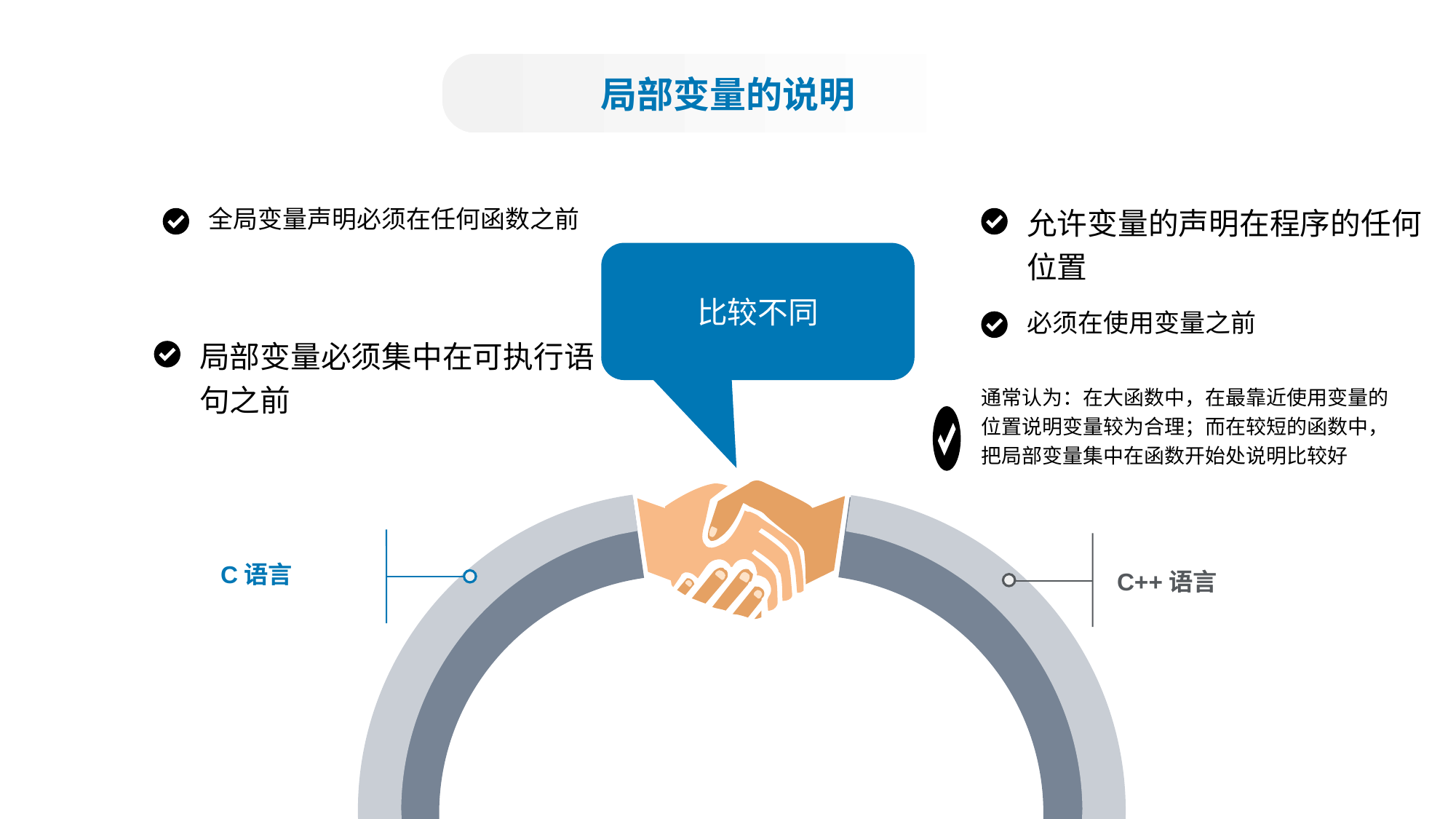

局部变量的说明
全局变量声明必须在任何函数之前

允许变量的声明在程序的任何位置

比较不同
必须在使用变量之前

局部变量必须集中在可执行语句之前

通常认为：在大函数中，在最靠近使用变量的
位置说明变量较为合理；而在较短的函数中，
把局部变量集中在函数开始处说明比较好

C语言

C++语言